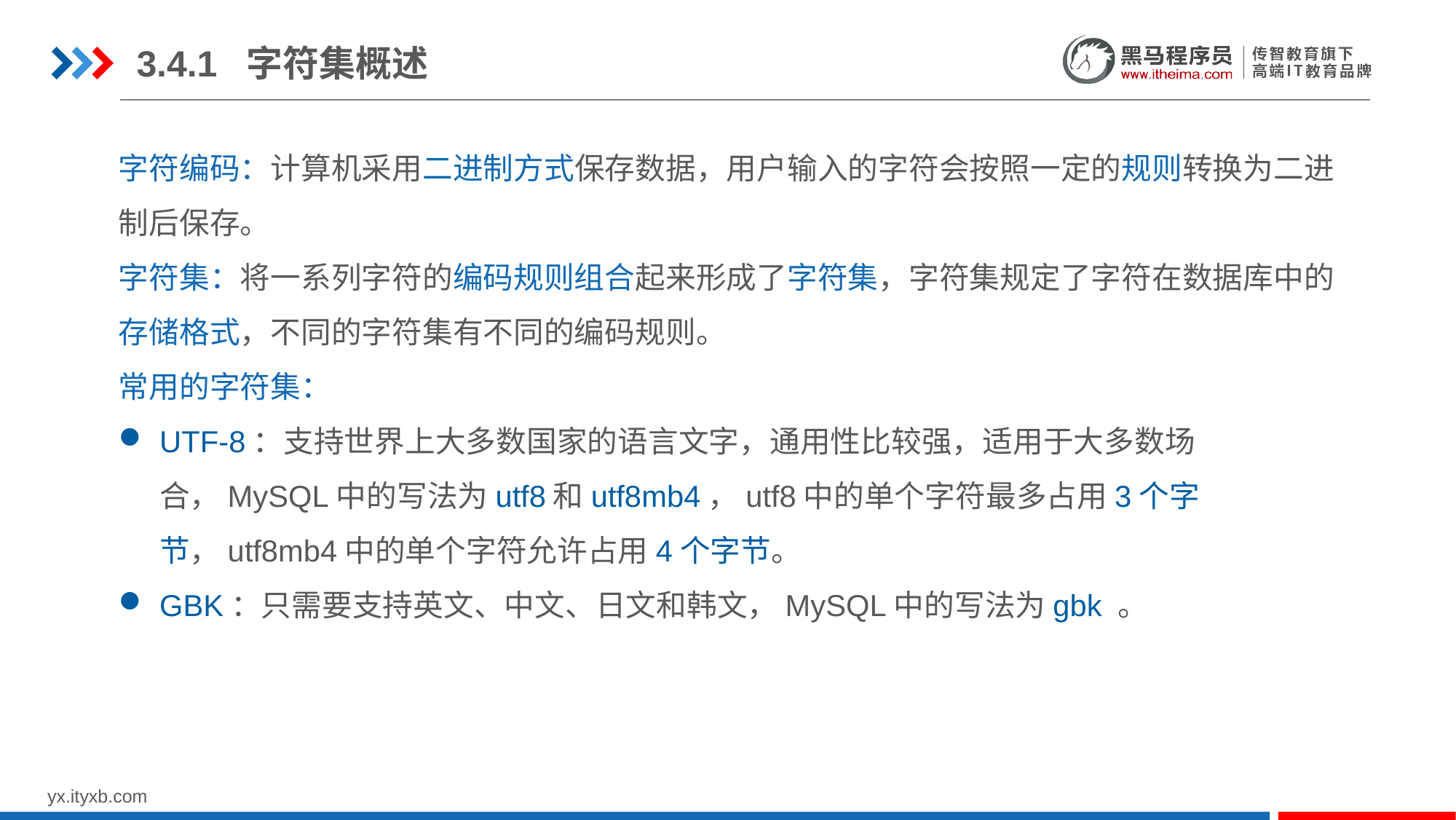

3.4.1  字符集概述
字符编码：计算机采用二进制方式保存数据，用户输入的字符会按照一定的规则转换为二进制后保存。
字符集：将一系列字符的编码规则组合起来形成了字符集，字符集规定了字符在数据库中的存储格式，不同的字符集有不同的编码规则。
常用的字符集：
UTF-8：支持世界上大多数国家的语言文字，通用性比较强，适用于大多数场合，MySQL中的写法为utf8和utf8mb4，utf8中的单个字符最多占用3个字节，utf8mb4中的单个字符允许占用4个字节。
GBK：只需要支持英文、中文、日文和韩文，MySQL中的写法为gbk 。